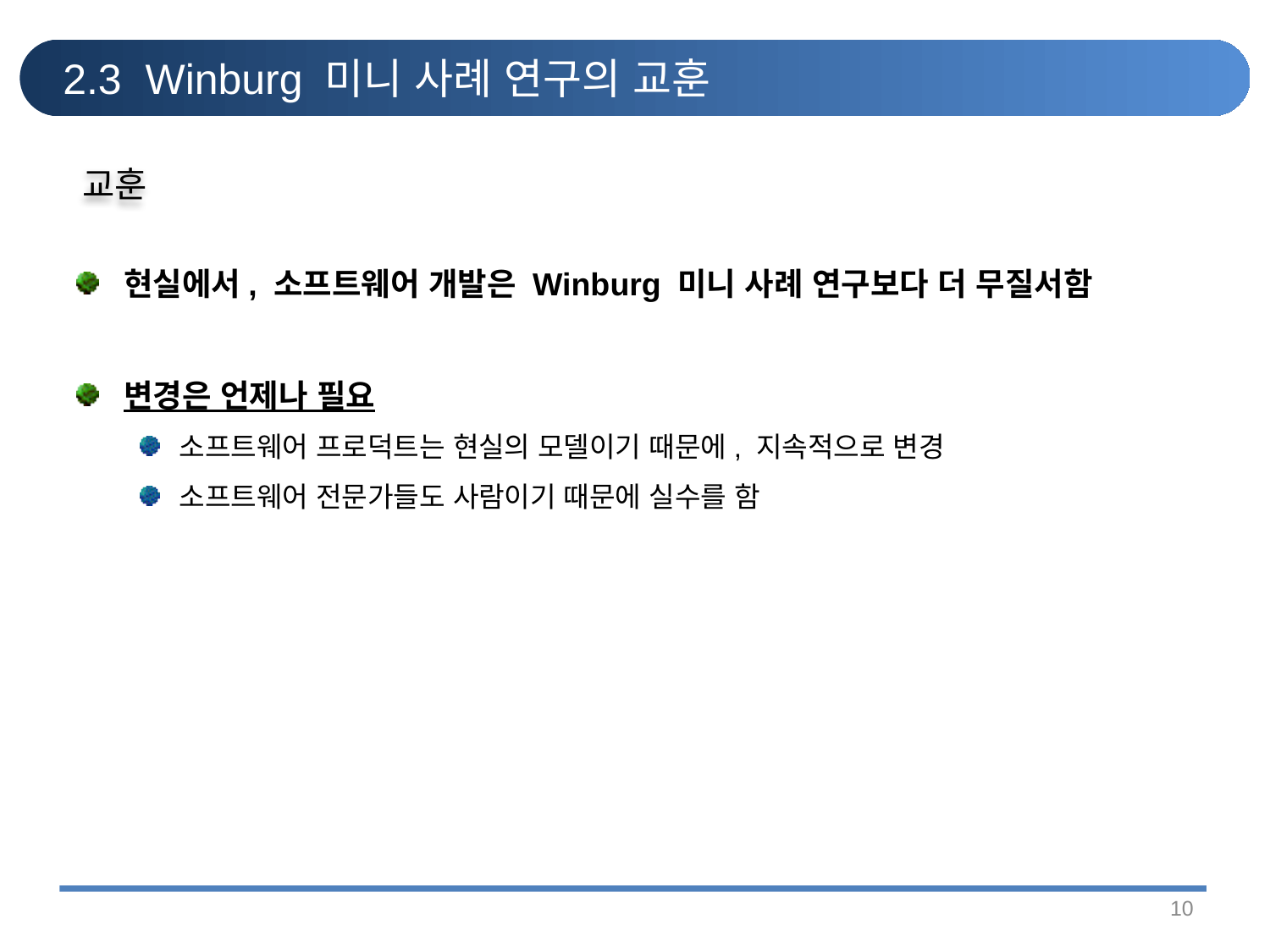

# 2.3  Winburg 미니 사례 연구의 교훈
교훈
현실에서, 소프트웨어 개발은 Winburg 미니 사례 연구보다 더 무질서함

변경은 언제나 필요
소프트웨어 프로덕트는 현실의 모델이기 때문에, 지속적으로 변경
소프트웨어 전문가들도 사람이기 때문에 실수를 함
10